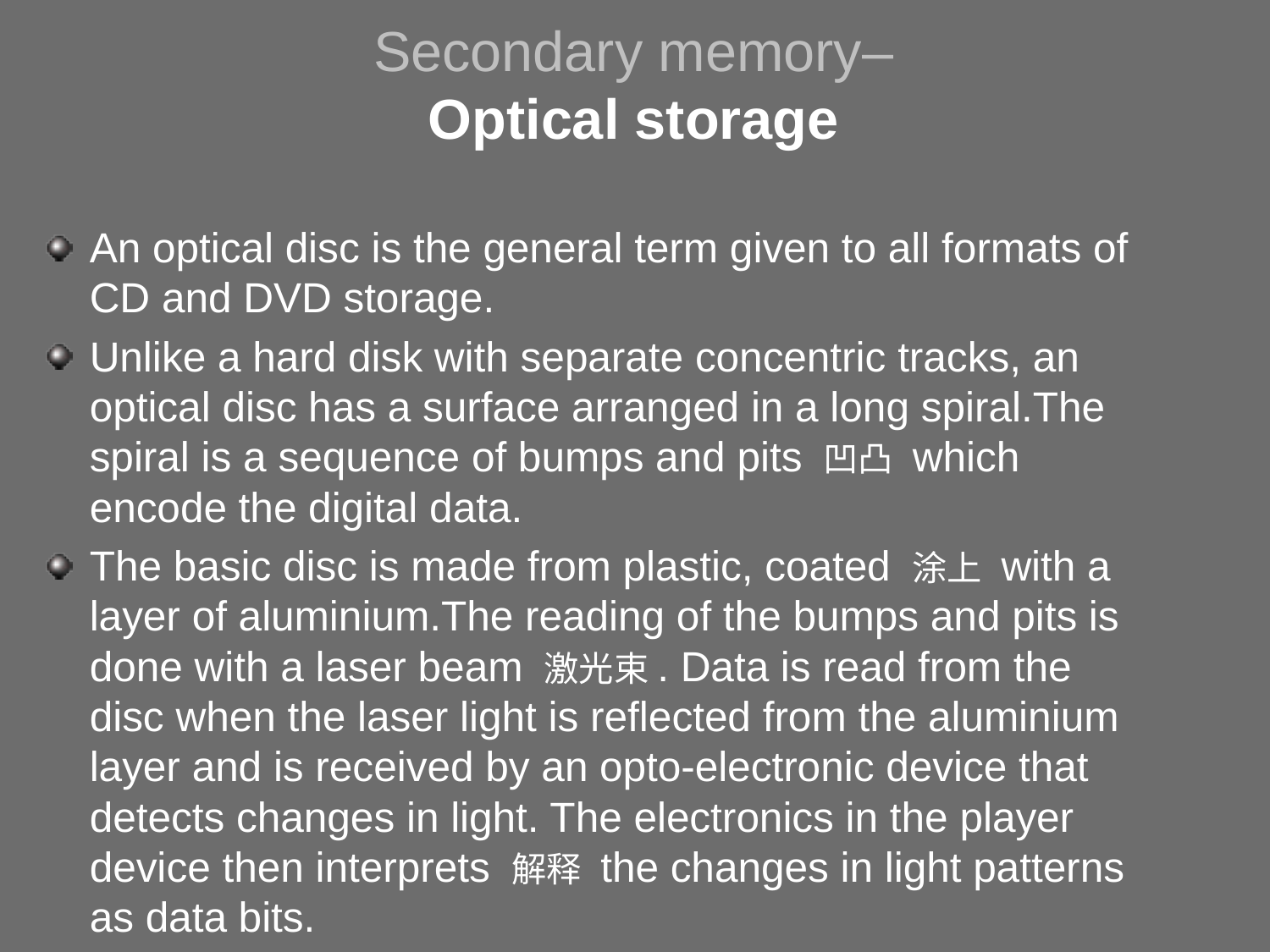

Secondary memory–
Optical storage

An optical disc is the general term given to all formats of CD and DVD storage.
Unlike a hard disk with separate concentric tracks, an optical disc has a surface arranged in a long spiral.The spiral is a sequence of bumps and pits 凹凸 which encode the digital data.
The basic disc is made from plastic, coated 涂上 with a layer of aluminium.The reading of the bumps and pits is done with a laser beam 激光束. Data is read from the disc when the laser light is reflected from the aluminium layer and is received by an opto-electronic device that detects changes in light. The electronics in the player device then interprets 解释 the changes in light patterns as data bits.